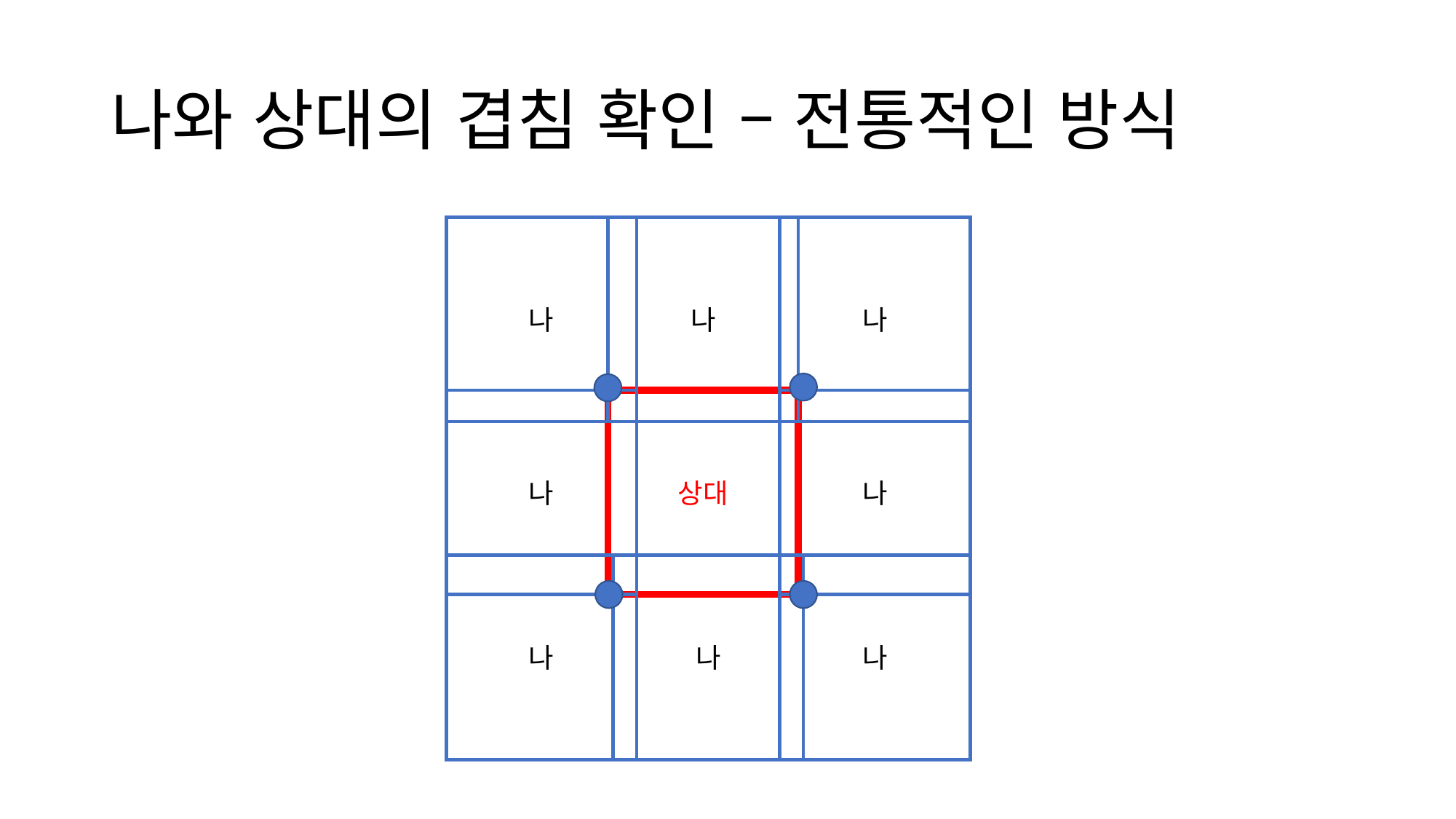

# 나와 상대의 겹침 확인 – 전통적인 방식
나
나
나

나
상대
나
나
나
나